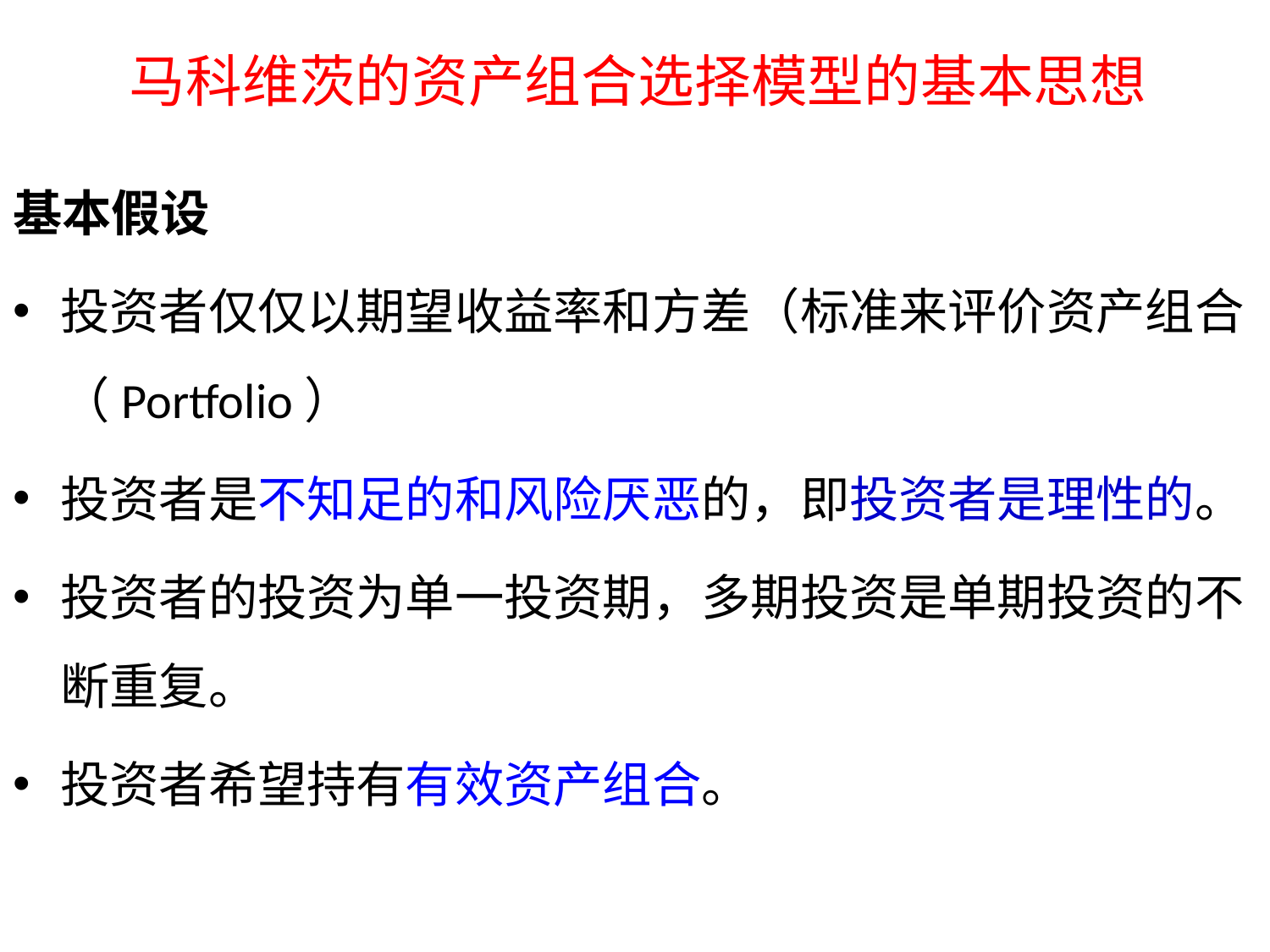

# 马科维茨的资产组合选择模型的基本思想
基本假设
投资者仅仅以期望收益率和方差（标准来评价资产组合（Portfolio）
投资者是不知足的和风险厌恶的，即投资者是理性的。
投资者的投资为单一投资期，多期投资是单期投资的不断重复。
投资者希望持有有效资产组合。

67